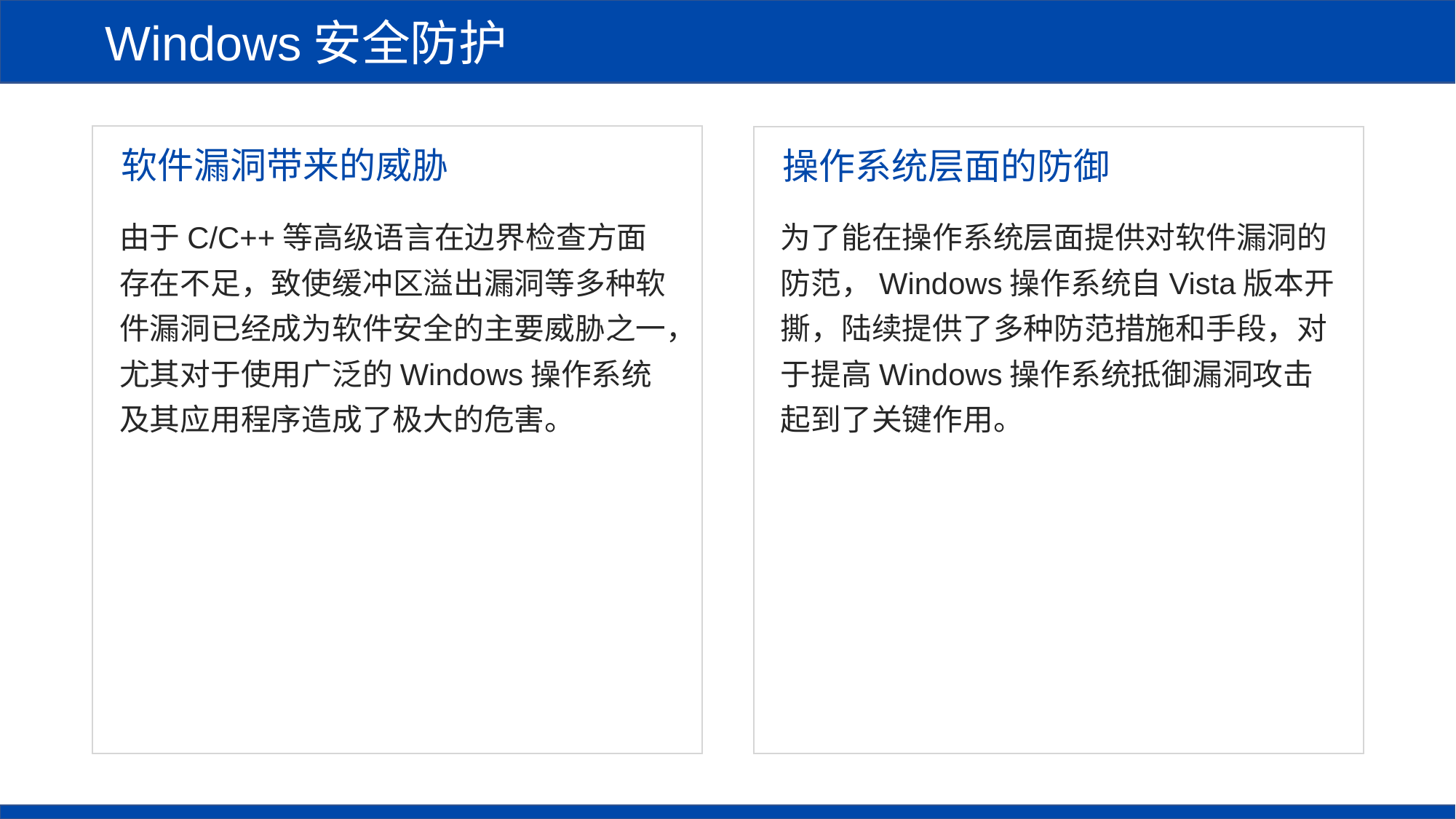

Windows安全防护

软件漏洞带来的威胁
操作系统层面的防御
由于C/C++等高级语言在边界检查方面存在不足，致使缓冲区溢出漏洞等多种软件漏洞已经成为软件安全的主要威胁之一，尤其对于使用广泛的Windows操作系统及其应用程序造成了极大的危害。
为了能在操作系统层面提供对软件漏洞的防范，Windows操作系统自Vista版本开撕，陆续提供了多种防范措施和手段，对于提高Windows操作系统抵御漏洞攻击起到了关键作用。